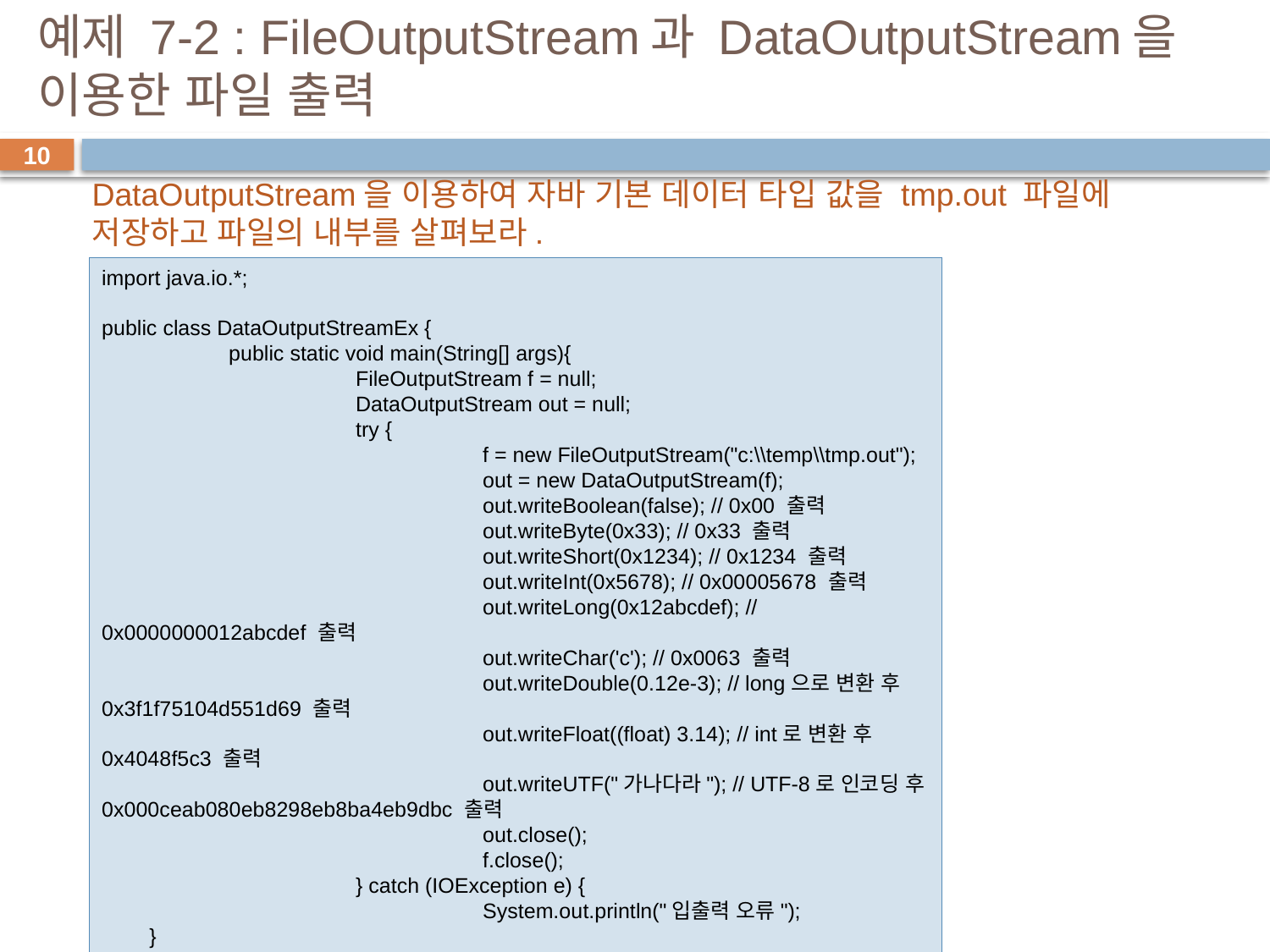

# 예제 7-2 : FileOutputStream과 DataOutputStream을 이용한 파일 출력
10
DataOutputStream을 이용하여 자바 기본 데이터 타입 값을 tmp.out 파일에 저장하고 파일의 내부를 살펴보라.
import java.io.*;

public class DataOutputStreamEx {
	public static void main(String[] args){
		FileOutputStream f = null;
		DataOutputStream out = null;
		try {
			f = new FileOutputStream("c:\\temp\\tmp.out");
			out = new DataOutputStream(f);
			out.writeBoolean(false); // 0x00 출력
			out.writeByte(0x33); // 0x33 출력
			out.writeShort(0x1234); // 0x1234 출력
			out.writeInt(0x5678); // 0x00005678 출력
			out.writeLong(0x12abcdef); // 0x0000000012abcdef 출력
			out.writeChar('c'); // 0x0063 출력
			out.writeDouble(0.12e-3); // long으로 변환 후 0x3f1f75104d551d69 출력
			out.writeFloat((float) 3.14); // int로 변환 후 0x4048f5c3 출력
			out.writeUTF("가나다라"); // UTF-8로 인코딩 후 0x000ceab080eb8298eb8ba4eb9dbc 출력
			out.close();
			f.close();
		} catch (IOException e) {
			System.out.println("입출력 오류");
        }
	}
}